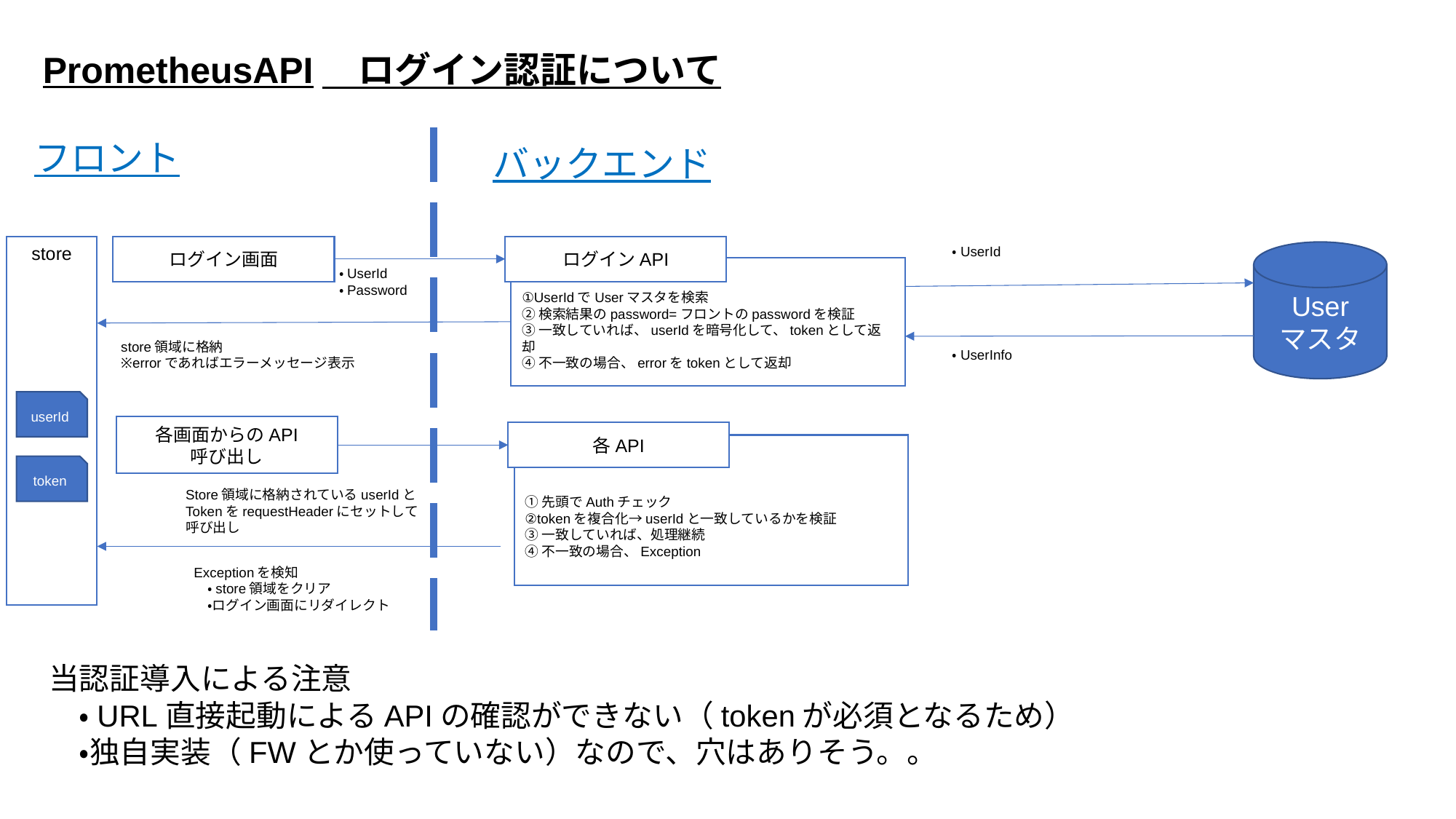

PrometheusAPI　ログイン認証について
フロント
バックエンド
・UserId
store
ログイン画面
ログインAPI
User
マスタ
・UserId
・Password

①UserIdでUserマスタを検索
②検索結果のpassword=フロントのpasswordを検証
③一致していれば、userIdを暗号化して、tokenとして返却
④不一致の場合、errorをtokenとして返却

store領域に格納
※errorであればエラーメッセージ表示
・UserInfo
userId
各画面からのAPI
呼び出し
各API

①先頭でAuthチェック
②tokenを複合化→userIdと一致しているかを検証
③一致していれば、処理継続
④不一致の場合、Exception
token
Store領域に格納されているuserIdと
TokenをrequestHeaderにセットして呼び出し
Exceptionを検知
　・store領域をクリア
　・ログイン画面にリダイレクト
当認証導入による注意
　・URL直接起動によるAPIの確認ができない（tokenが必須となるため）
　・独自実装（FWとか使っていない）なので、穴はありそう。。